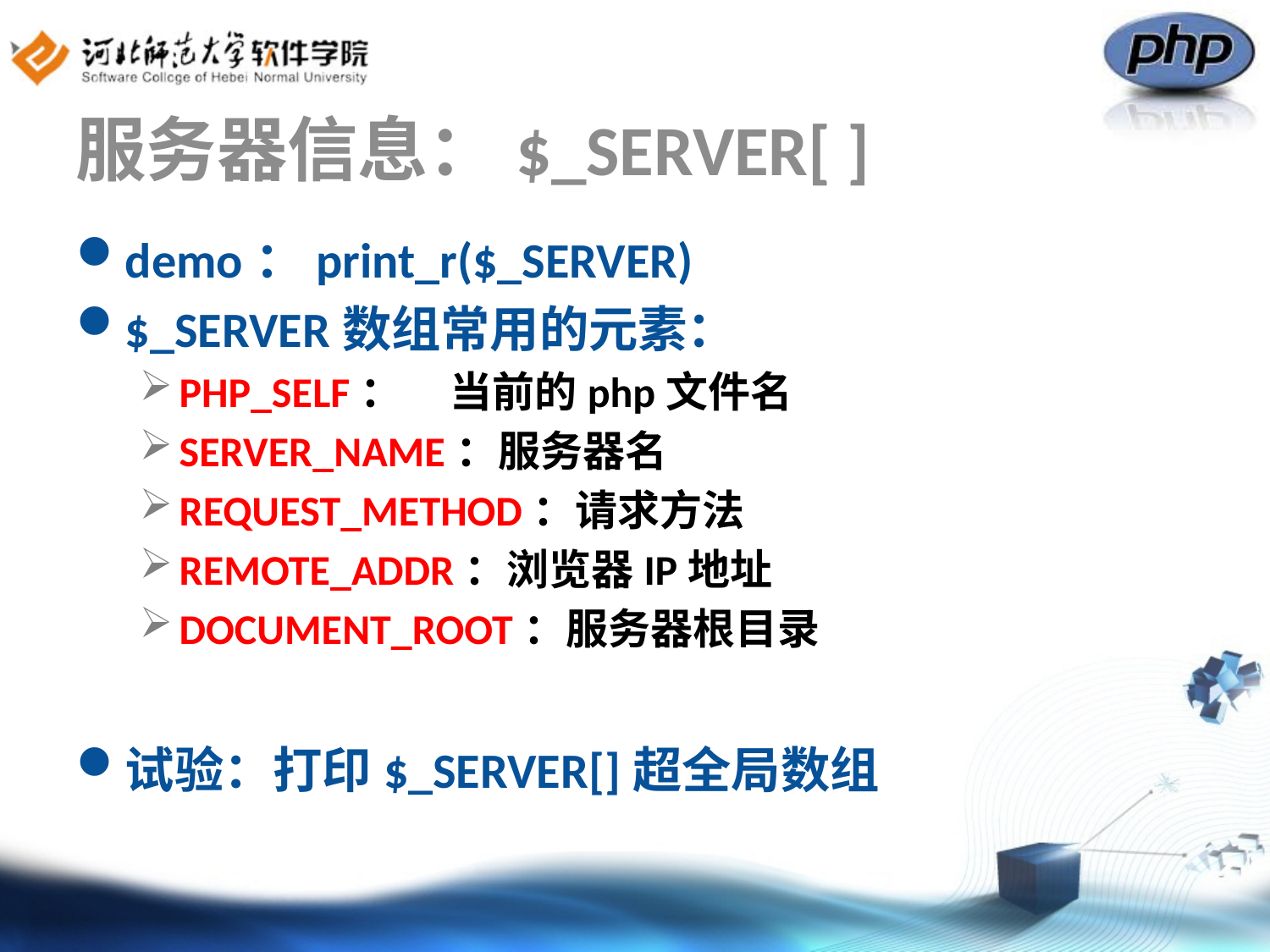

# 服务器信息：$_SERVER[ ]
demo：print_r($_SERVER)
$_SERVER数组常用的元素：
PHP_SELF：     当前的php文件名
SERVER_NAME：服务器名
REQUEST_METHOD：请求方法
REMOTE_ADDR：浏览器IP地址
DOCUMENT_ROOT：服务器根目录

试验：打印$_SERVER[]超全局数组